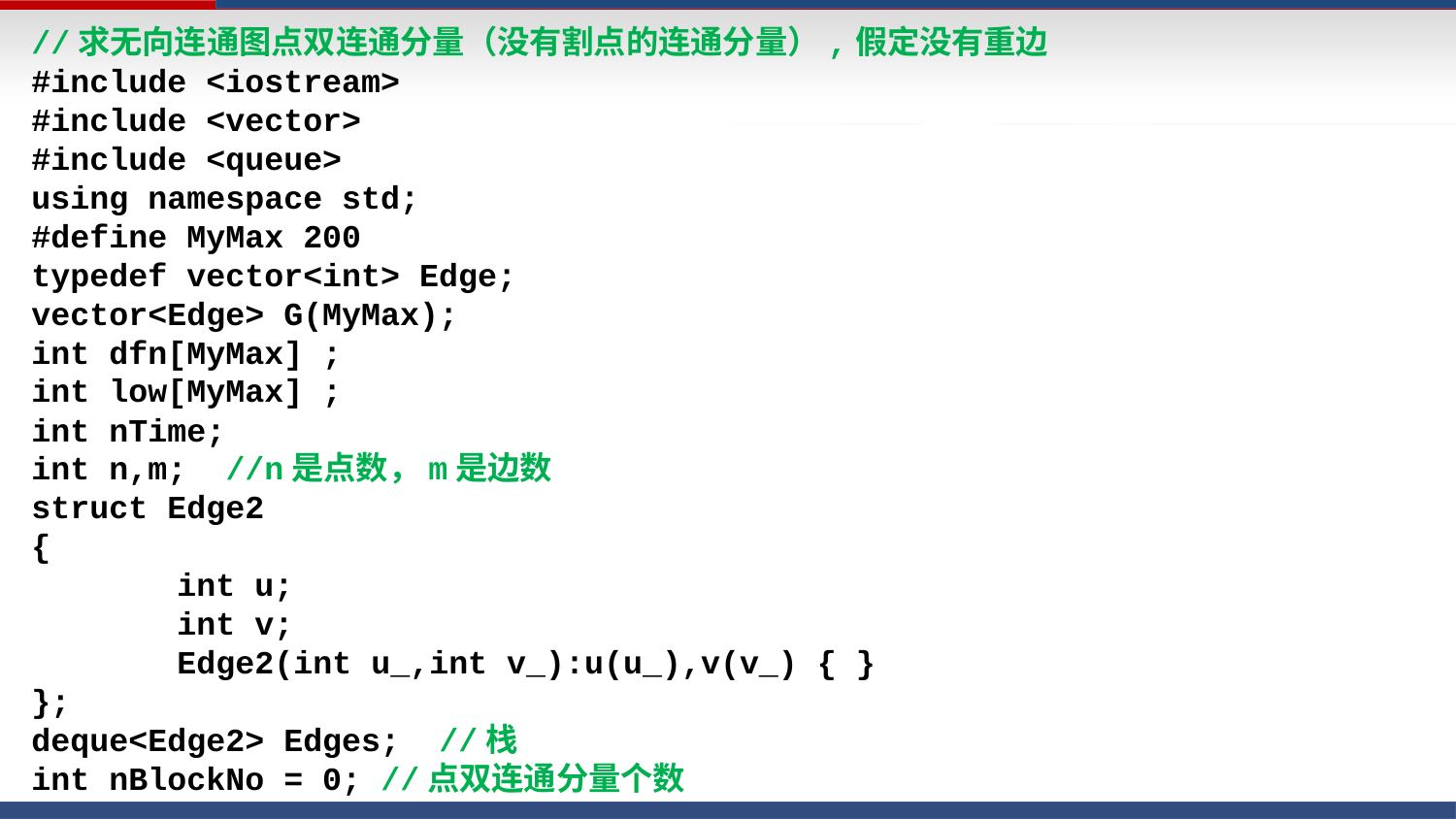

//求无向连通图点双连通分量（没有割点的连通分量）,假定没有重边
#include <iostream>
#include <vector>
#include <queue>
using namespace std;
#define MyMax 200
typedef vector<int> Edge;
vector<Edge> G(MyMax);
int dfn[MyMax] ;
int low[MyMax] ;
int nTime;
int n,m;  //n是点数，m是边数
struct Edge2
{
	int u;
	int v;
	Edge2(int u_,int v_):u(u_),v(v_) { }
};
deque<Edge2> Edges;  //栈
int nBlockNo = 0; //点双连通分量个数